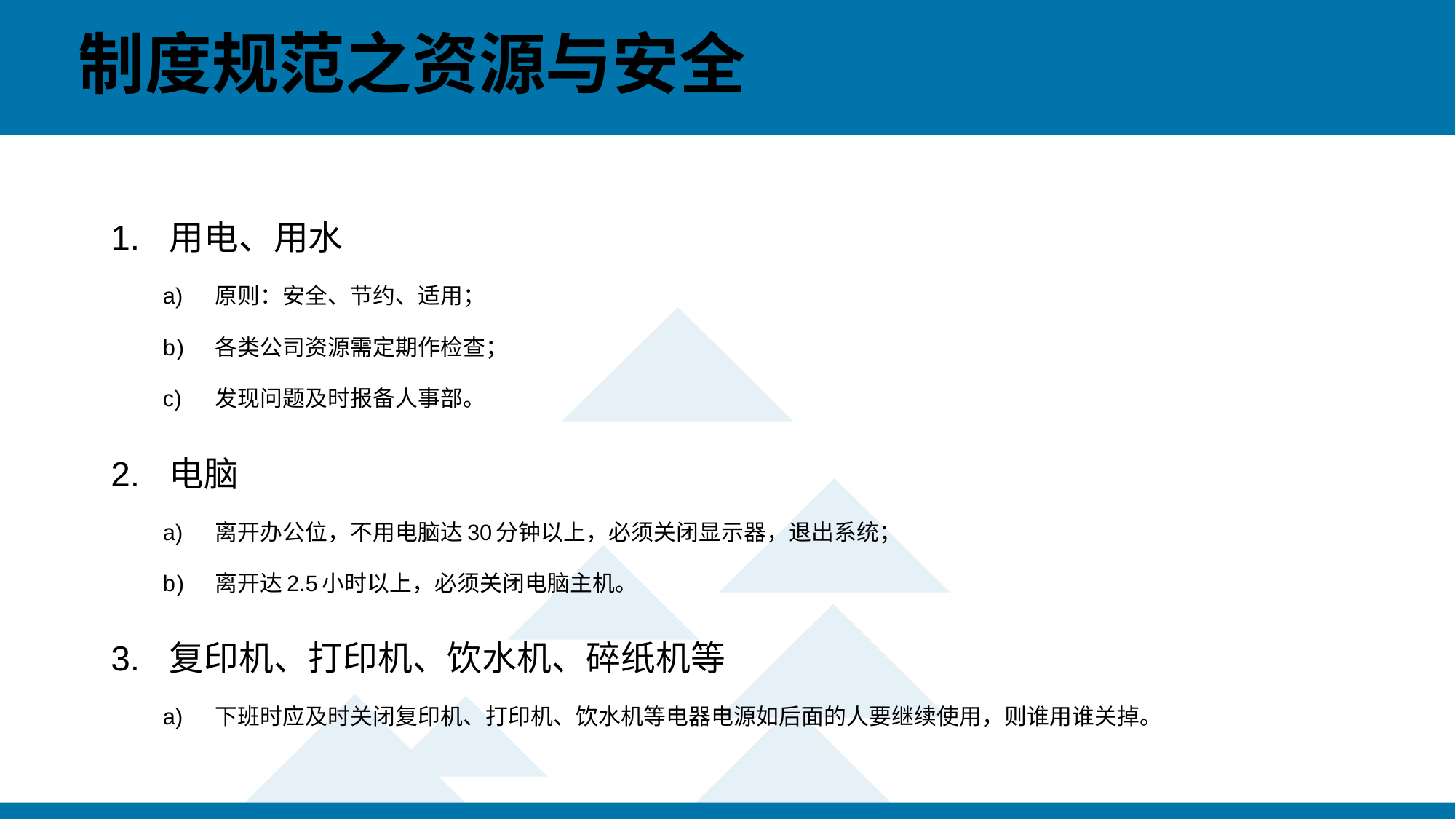

# 制度规范之资源与安全
用电、用水
原则：安全、节约、适用；
各类公司资源需定期作检查；
发现问题及时报备人事部。
电脑
离开办公位，不用电脑达30分钟以上，必须关闭显示器，退出系统；
离开达2.5小时以上，必须关闭电脑主机。
复印机、打印机、饮水机、碎纸机等
下班时应及时关闭复印机、打印机、饮水机等电器电源如后面的人要继续使用，则谁用谁关掉。